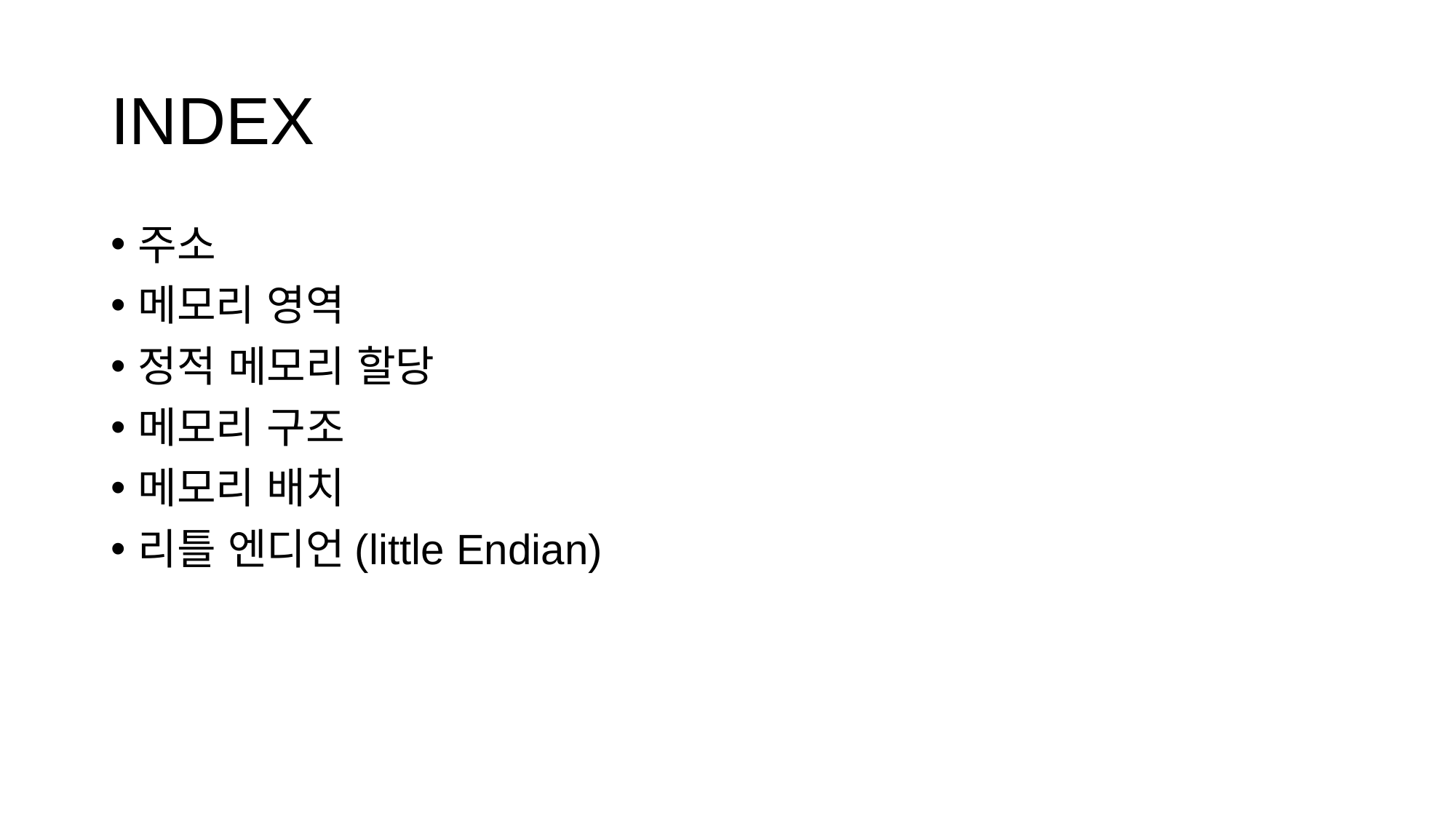

# INDEX
주소
메모리 영역
정적 메모리 할당
메모리 구조
메모리 배치
리틀 엔디언(little Endian)